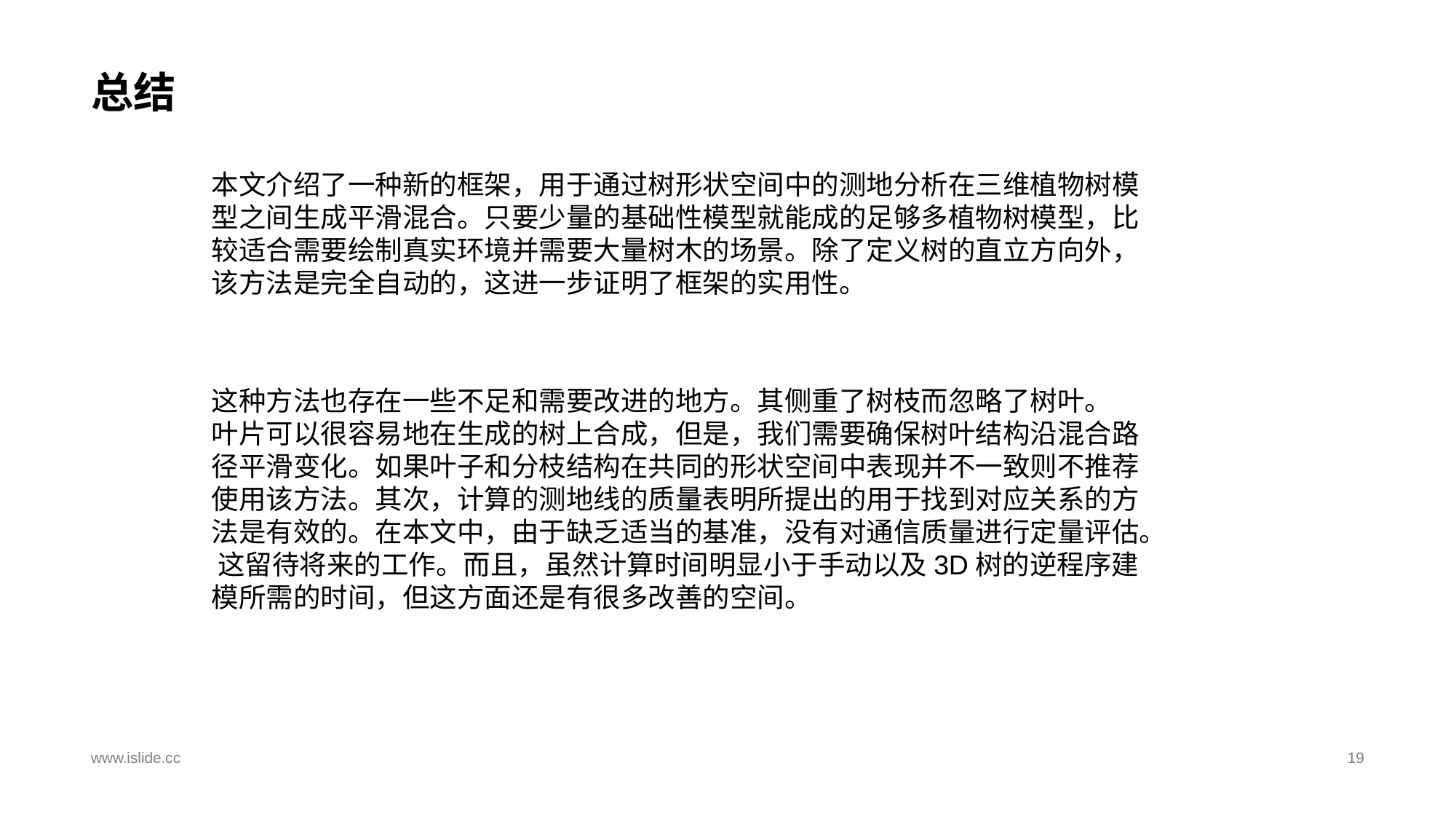

# 总结
本文介绍了一种新的框架，用于通过树形状空间中的测地分析在三维植物树模型之间生成平滑混合。只要少量的基础性模型就能成的足够多植物树模型，比较适合需要绘制真实环境并需要大量树木的场景。除了定义树的直立方向外，该方法是完全自动的，这进一步证明了框架的实用性。
这种方法也存在一些不足和需要改进的地方。其侧重了树枝而忽略了树叶。 叶片可以很容易地在生成的树上合成，但是，我们需要确保树叶结构沿混合路径平滑变化。如果叶子和分枝结构在共同的形状空间中表现并不一致则不推荐使用该方法。其次，计算的测地线的质量表明所提出的用于找到对应关系的方法是有效的。在本文中，由于缺乏适当的基准，没有对通信质量进行定量评估。 这留待将来的工作。而且，虽然计算时间明显小于手动以及3D树的逆程序建模所需的时间，但这方面还是有很多改善的空间。
www.islide.cc
19